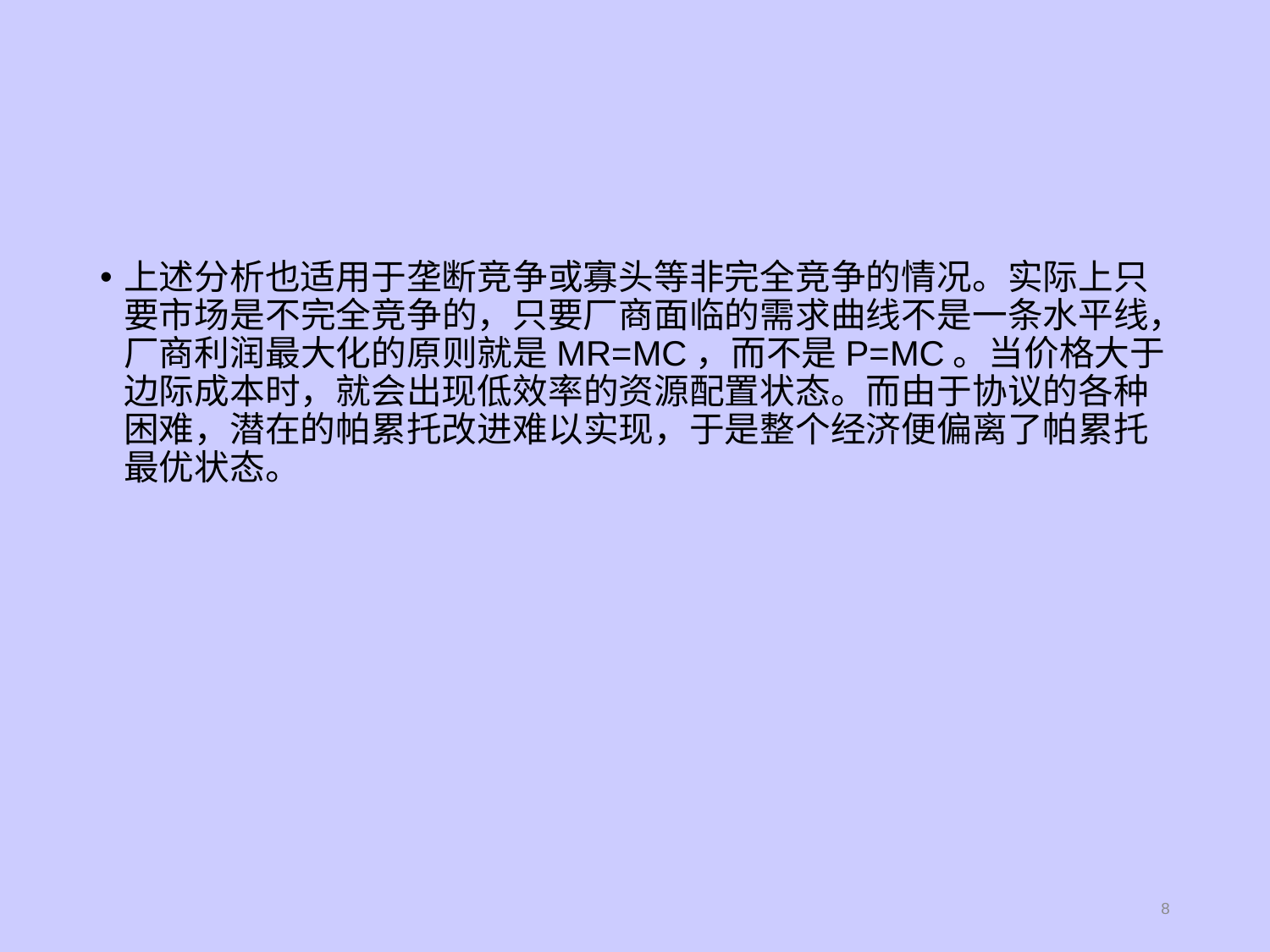

#
上述分析也适用于垄断竞争或寡头等非完全竞争的情况。实际上只要市场是不完全竞争的，只要厂商面临的需求曲线不是一条水平线，厂商利润最大化的原则就是MR=MC，而不是P=MC。当价格大于边际成本时，就会出现低效率的资源配置状态。而由于协议的各种困难，潜在的帕累托改进难以实现，于是整个经济便偏离了帕累托最优状态。

8